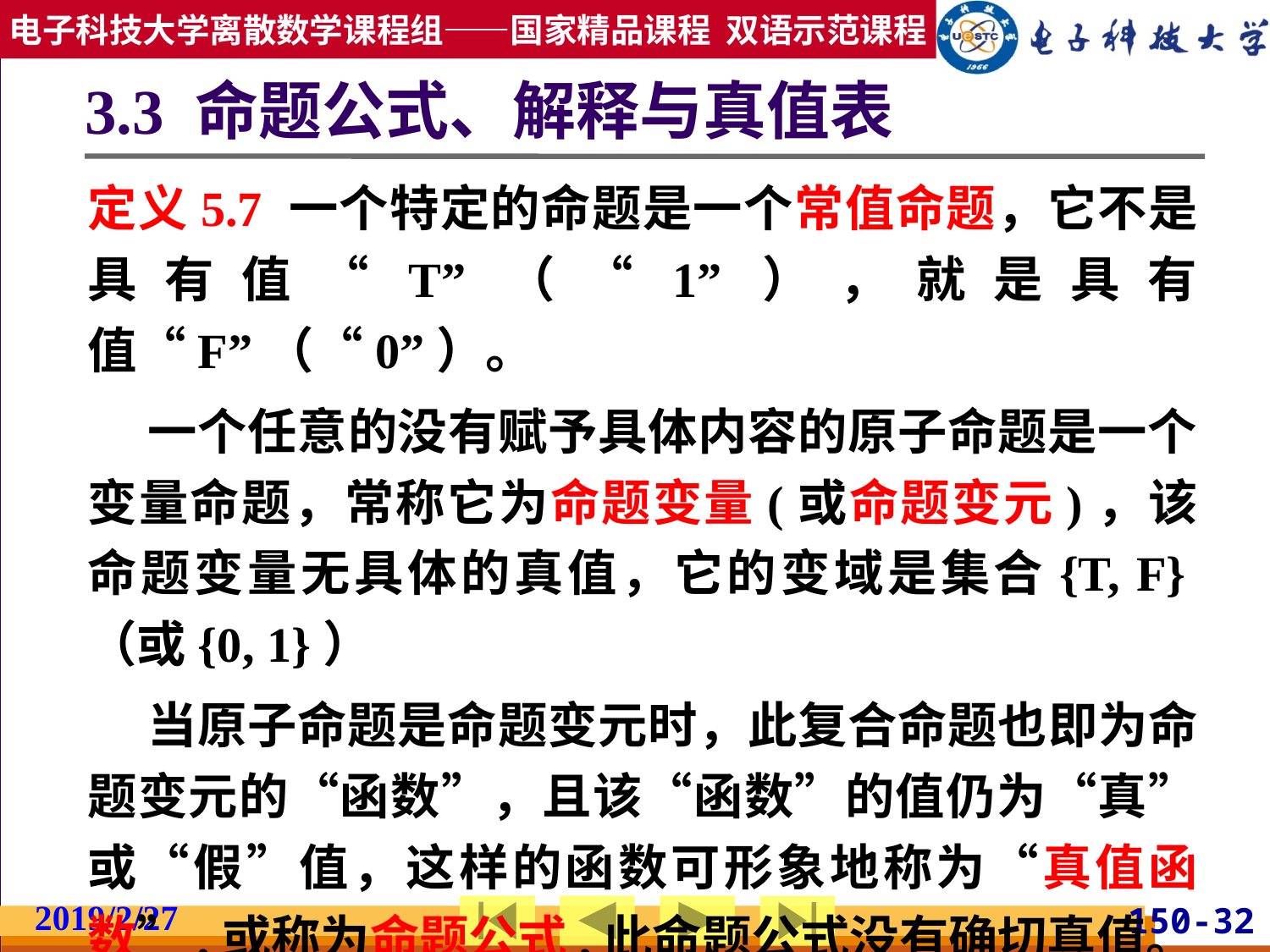

# 3.3 命题公式、解释与真值表
定义5.7 一个特定的命题是一个常值命题，它不是具有值“T”（“1”），就是具有值“F”（“0”）。
    一个任意的没有赋予具体内容的原子命题是一个变量命题，常称它为命题变量(或命题变元)，该命题变量无具体的真值，它的变域是集合{T, F}（或{0, 1}）
    当原子命题是命题变元时，此复合命题也即为命题变元的“函数”，且该“函数”的值仍为“真”或“假”值，这样的函数可形象地称为“真值函数”,或称为命题公式,此命题公式没有确切真值。
2019/2/27